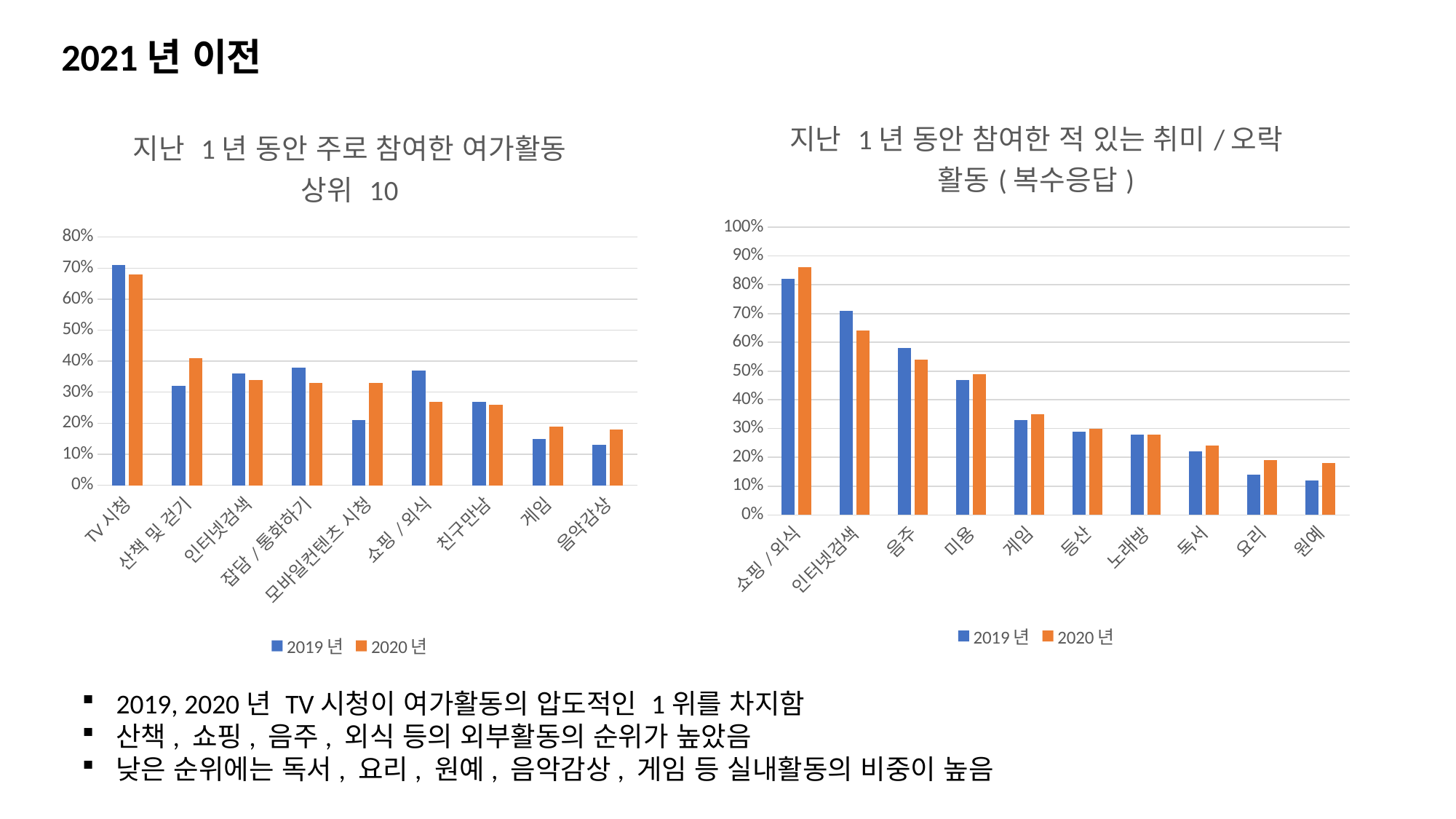

2021년 이전

### Chart: 지난 1년 동안 참여한 적 있는 취미/오락 활동(복수응답)

| Category | 2019년 | 2020년 |
|---|---|---|
| 쇼핑/외식 | 0.82 | 0.86 |
| 인터넷검색 | 0.71 | 0.64 |
| 음주 | 0.58 | 0.54 |
| 미용 | 0.47 | 0.49 |
| 게임 | 0.33 | 0.35 |
| 등산 | 0.29 | 0.3 |
| 노래방 | 0.28 | 0.28 |
| 독서 | 0.22 | 0.24 |
| 요리 | 0.14 | 0.19 |
| 원예 | 0.12 | 0.18 |

### Chart: 지난 1년 동안 주로 참여한 여가활동 상위 10

| Category | 2019년 | 2020년 |
|---|---|---|
| TV시청 | 0.71 | 0.68 |
| 산책 및 걷기 | 0.32 | 0.41 |
| 인터넷검색 | 0.36 | 0.34 |
| 잡담/통화하기 | 0.38 | 0.33 |
| 모바일컨텐츠 시청 | 0.21 | 0.33 |
| 쇼핑/외식 | 0.37 | 0.27 |
| 친구만남 | 0.27 | 0.26 |
| 게임 | 0.15 | 0.19 |
| 음악감상 | 0.13 | 0.18 |
2019, 2020년 TV시청이 여가활동의 압도적인 1위를 차지함
산책, 쇼핑, 음주, 외식 등의 외부활동의 순위가 높았음
낮은 순위에는 독서, 요리, 원예, 음악감상, 게임 등 실내활동의 비중이 높음